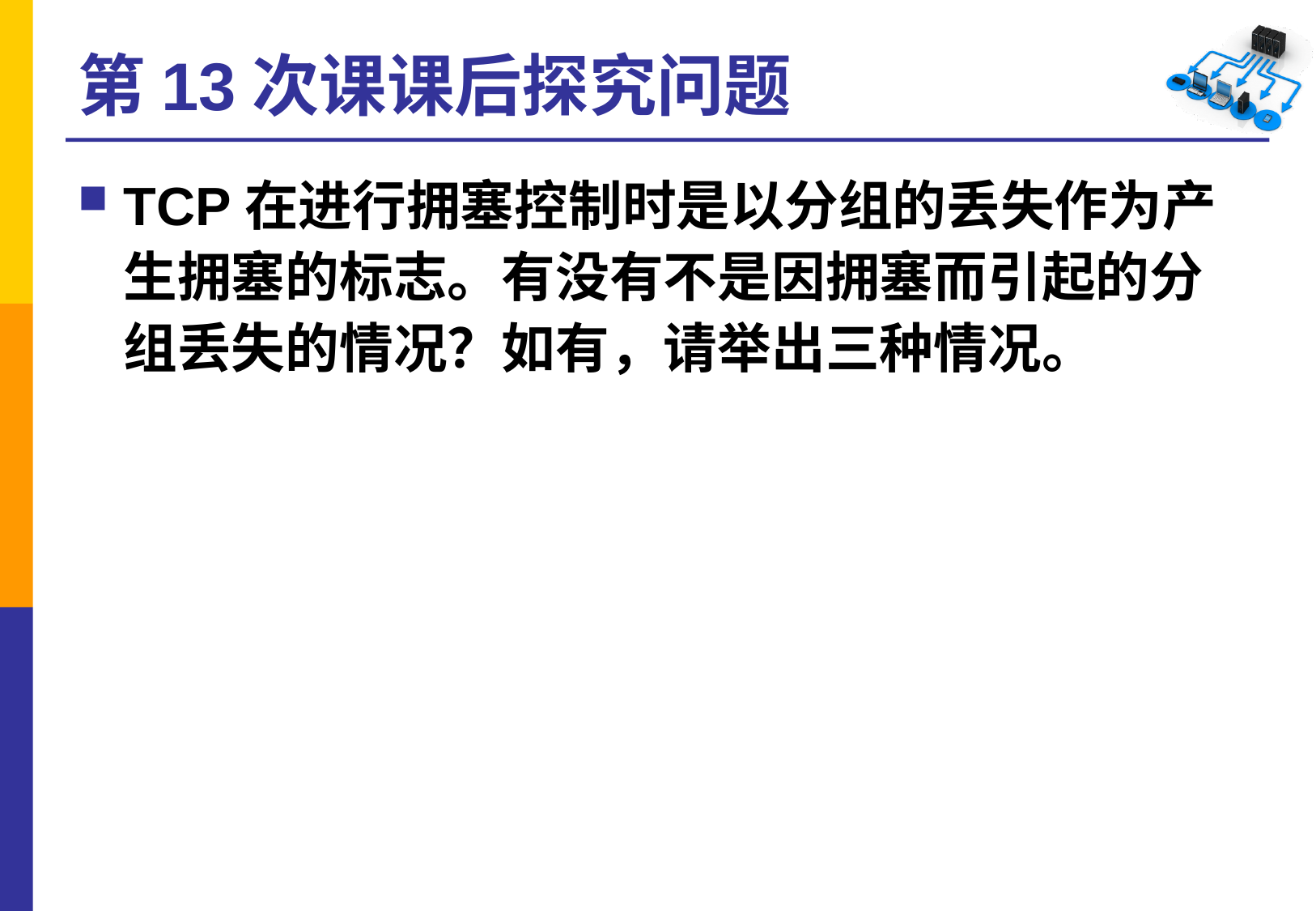

# 第13次课课后探究问题
TCP在进行拥塞控制时是以分组的丢失作为产生拥塞的标志。有没有不是因拥塞而引起的分组丢失的情况？如有，请举出三种情况。